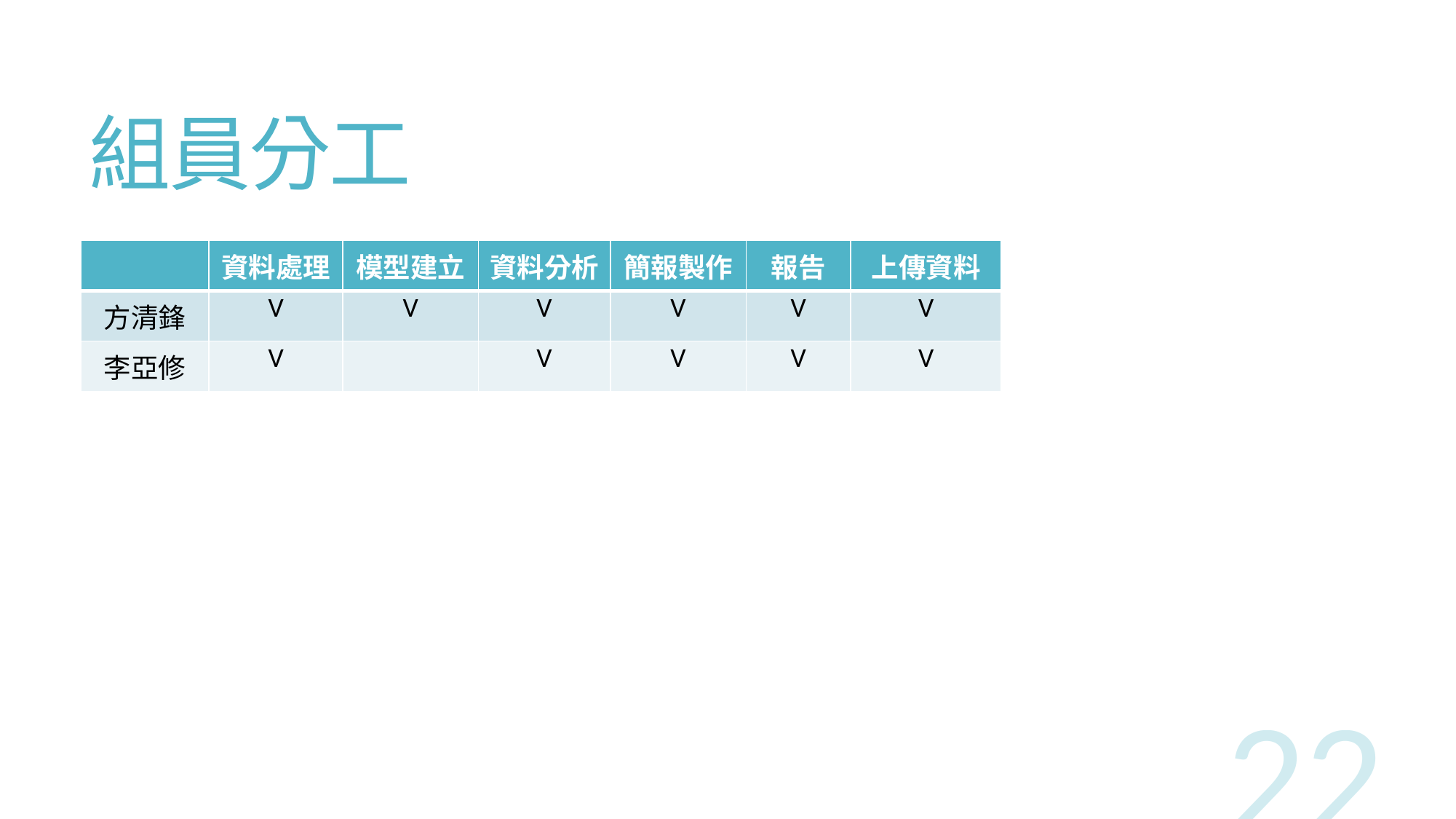

# 組員分工
|  | 資料處理 | 模型建立 | 資料分析 | 簡報製作 | 報告 | 上傳資料 |
| --- | --- | --- | --- | --- | --- | --- |
| 方清鋒 | V | V | V | V | V | V |
| 李亞修 | V |  | V | V | V | V |
22